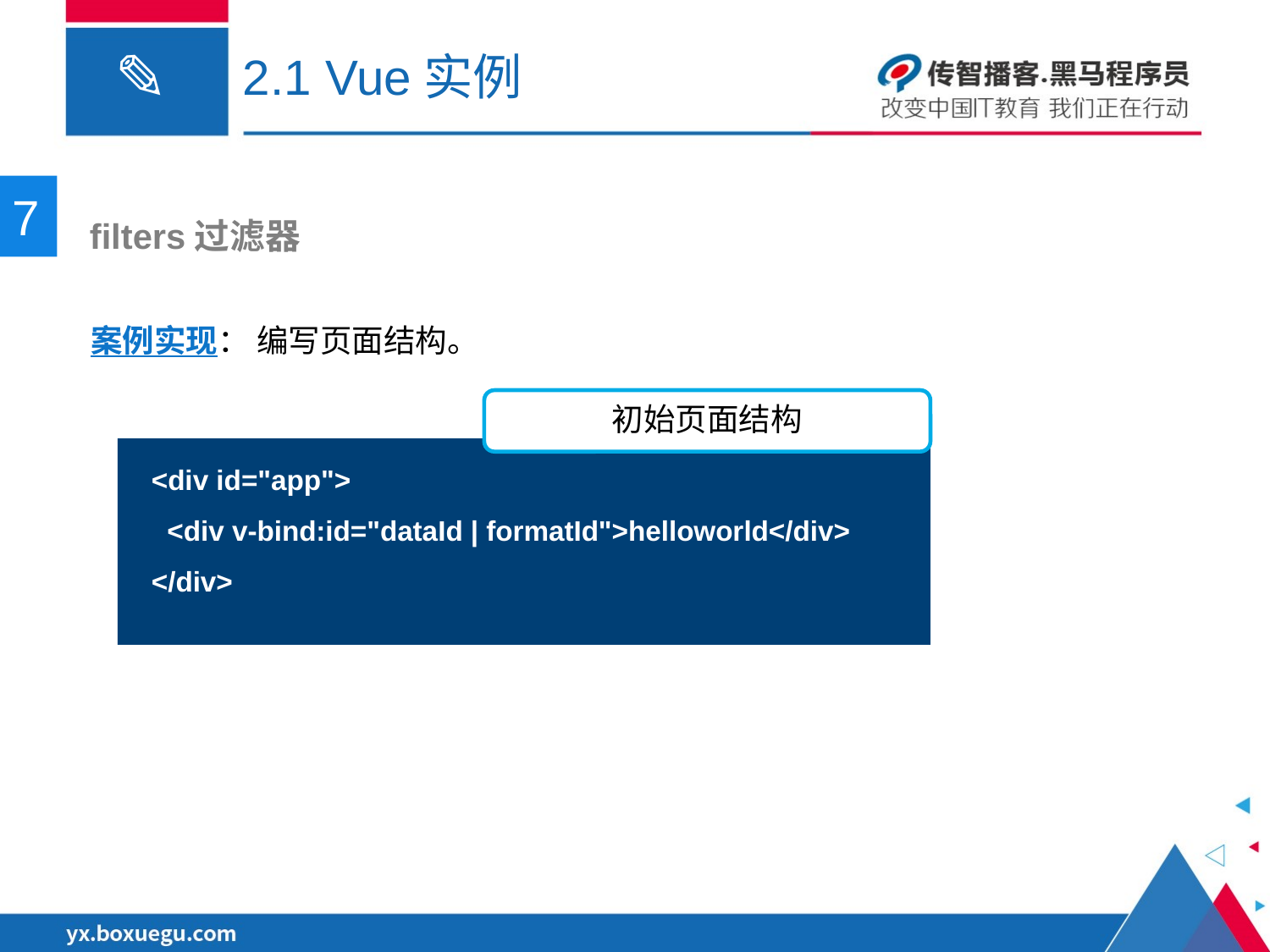

# 2.1 Vue实例

7
  filters过滤器
案例实现： 编写页面结构。
初始页面结构

<div id="app">
  <div v-bind:id="dataId | formatId">helloworld</div>
</div>